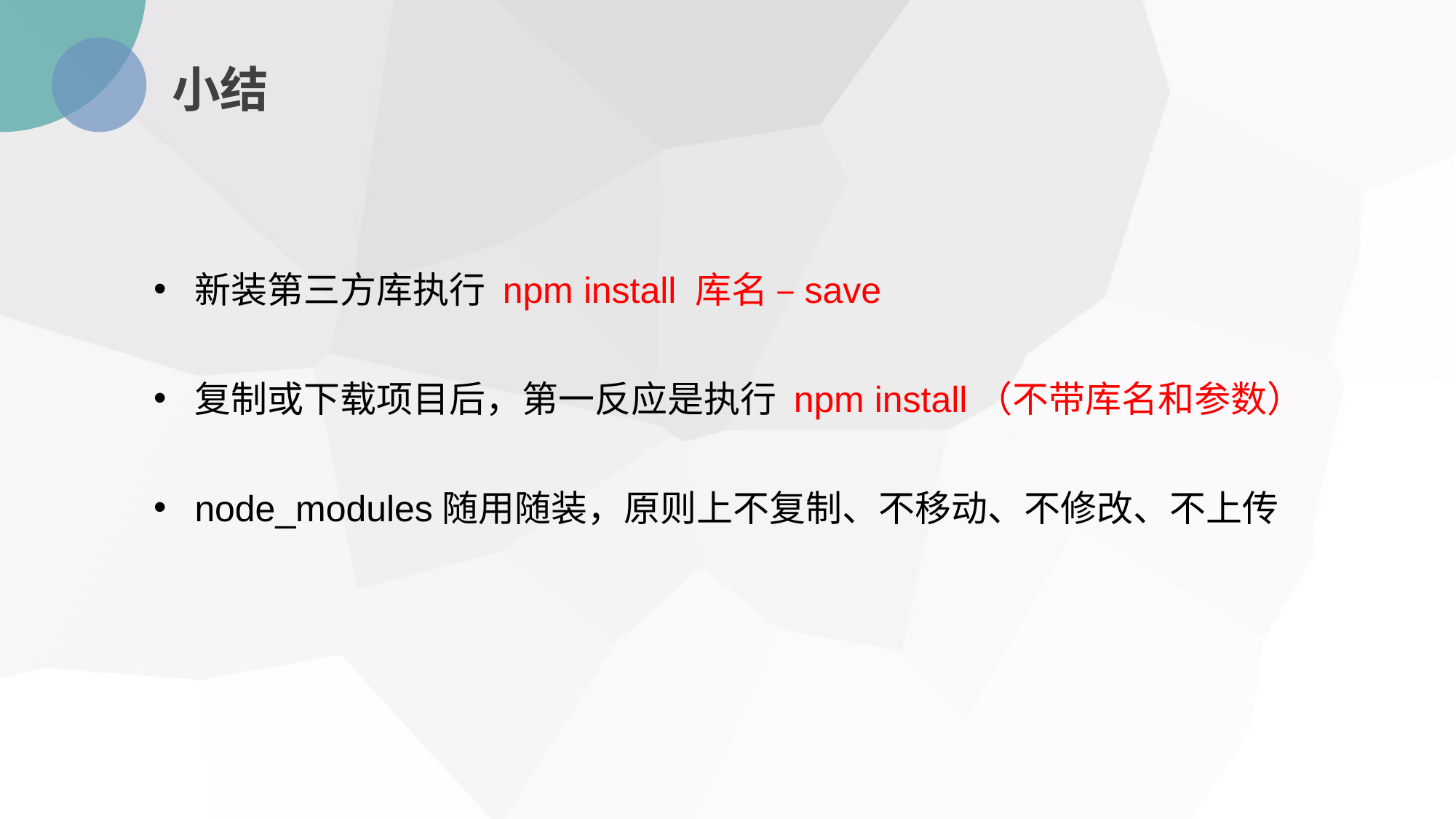

小结
新装第三方库执行 npm install 库名 –save
复制或下载项目后，第一反应是执行 npm install（不带库名和参数）
node_modules随用随装，原则上不复制、不移动、不修改、不上传